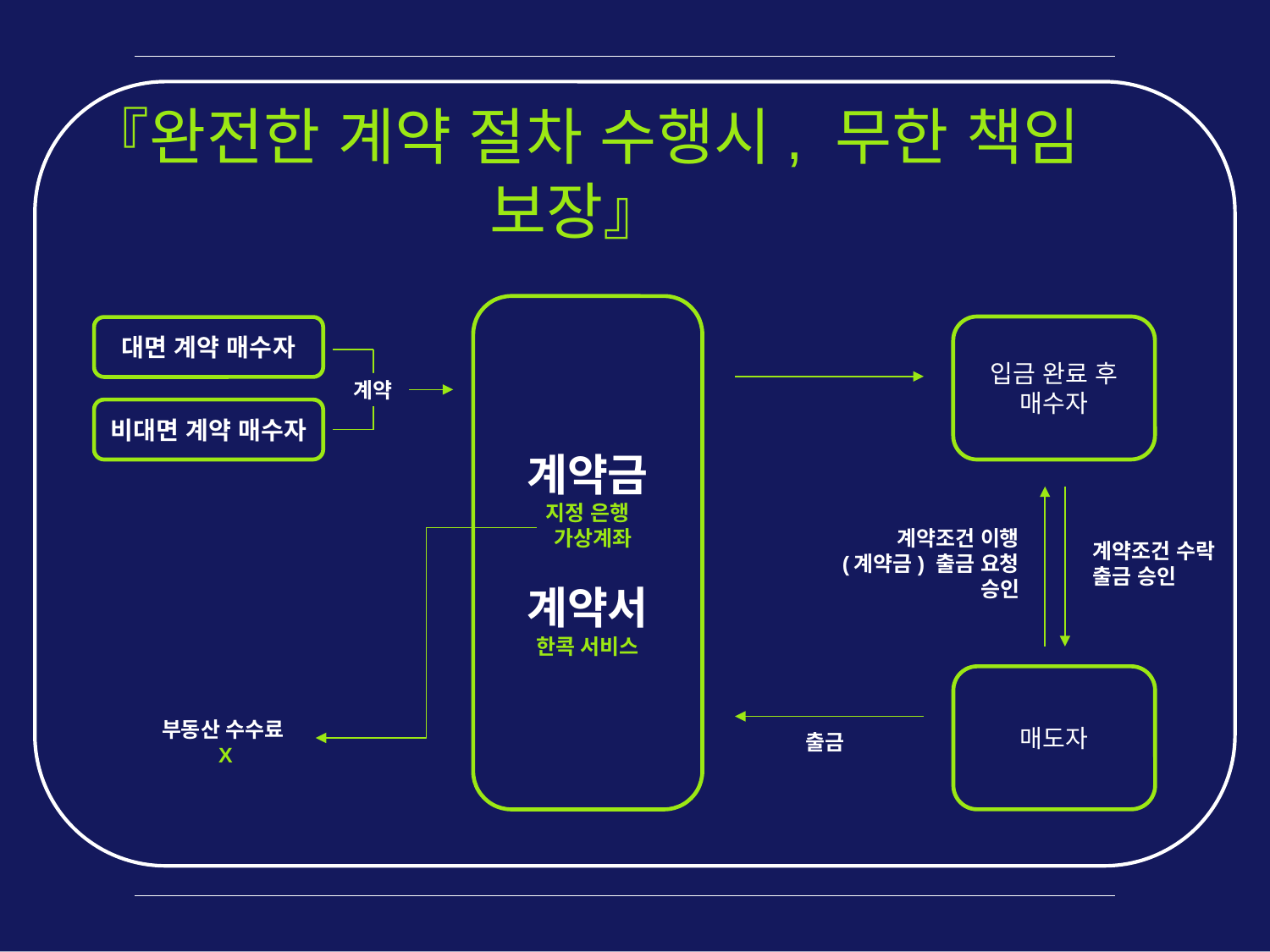

『완전한 계약 절차 수행시, 무한 책임 보장』
계약금
지정 은행
 가상계좌

계약서
한콕 서비스
입금 완료 후
매수자
대면 계약 매수자
계약
비대면 계약 매수자
계약조건 이행
(계약금) 출금 요청 승인
계약조건 수락
출금 승인
매도자
부동산 수수료X
출금